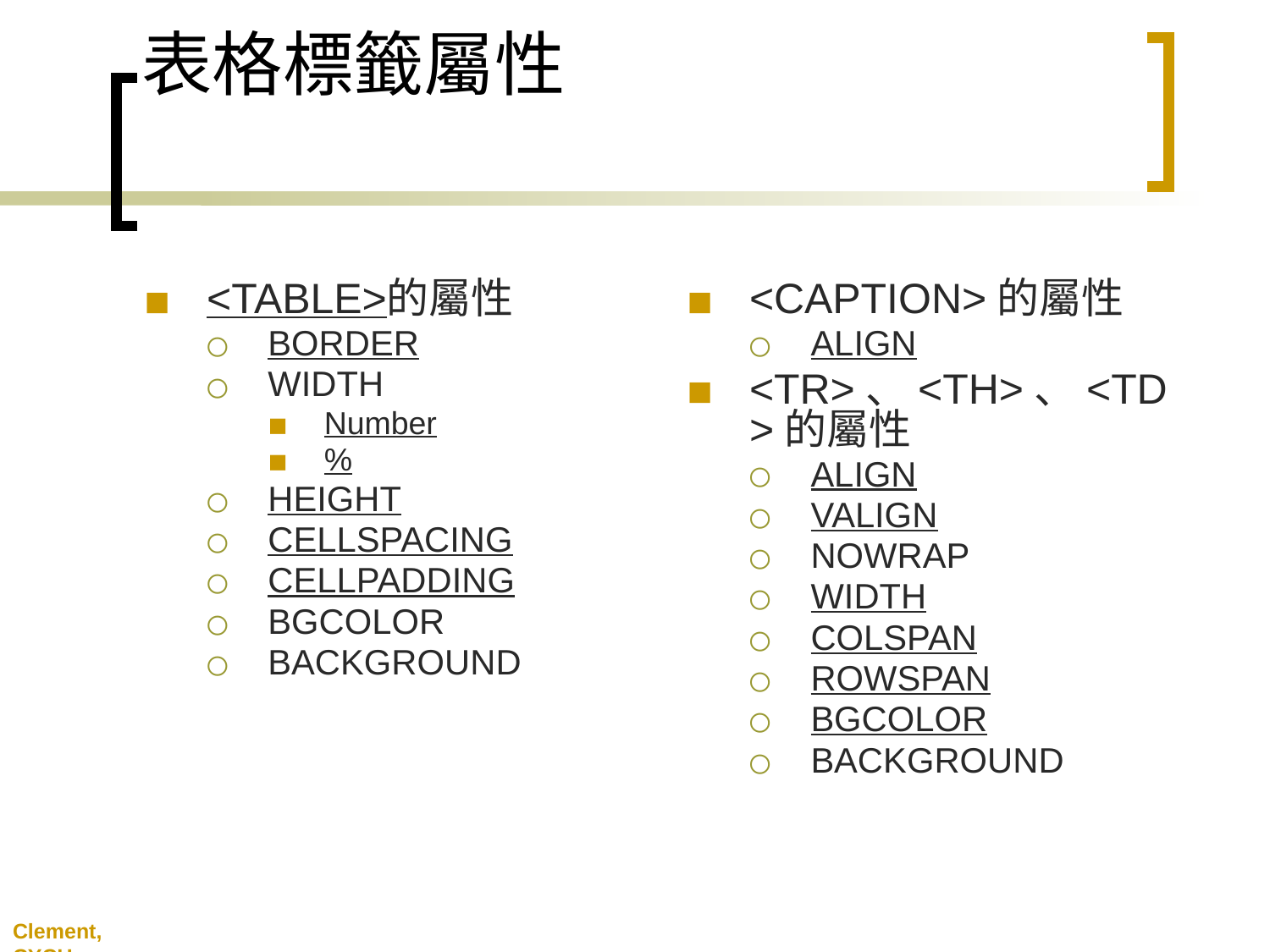

表格標籤屬性
<TABLE>的屬性
BORDER
WIDTH
Number
%
HEIGHT
CELLSPACING
CELLPADDING
BGCOLOR
BACKGROUND
<CAPTION>的屬性
ALIGN
<TR>、<TH>、<TD>的屬性
ALIGN
VALIGN
NOWRAP
WIDTH
COLSPAN
ROWSPAN
BGCOLOR
BACKGROUND